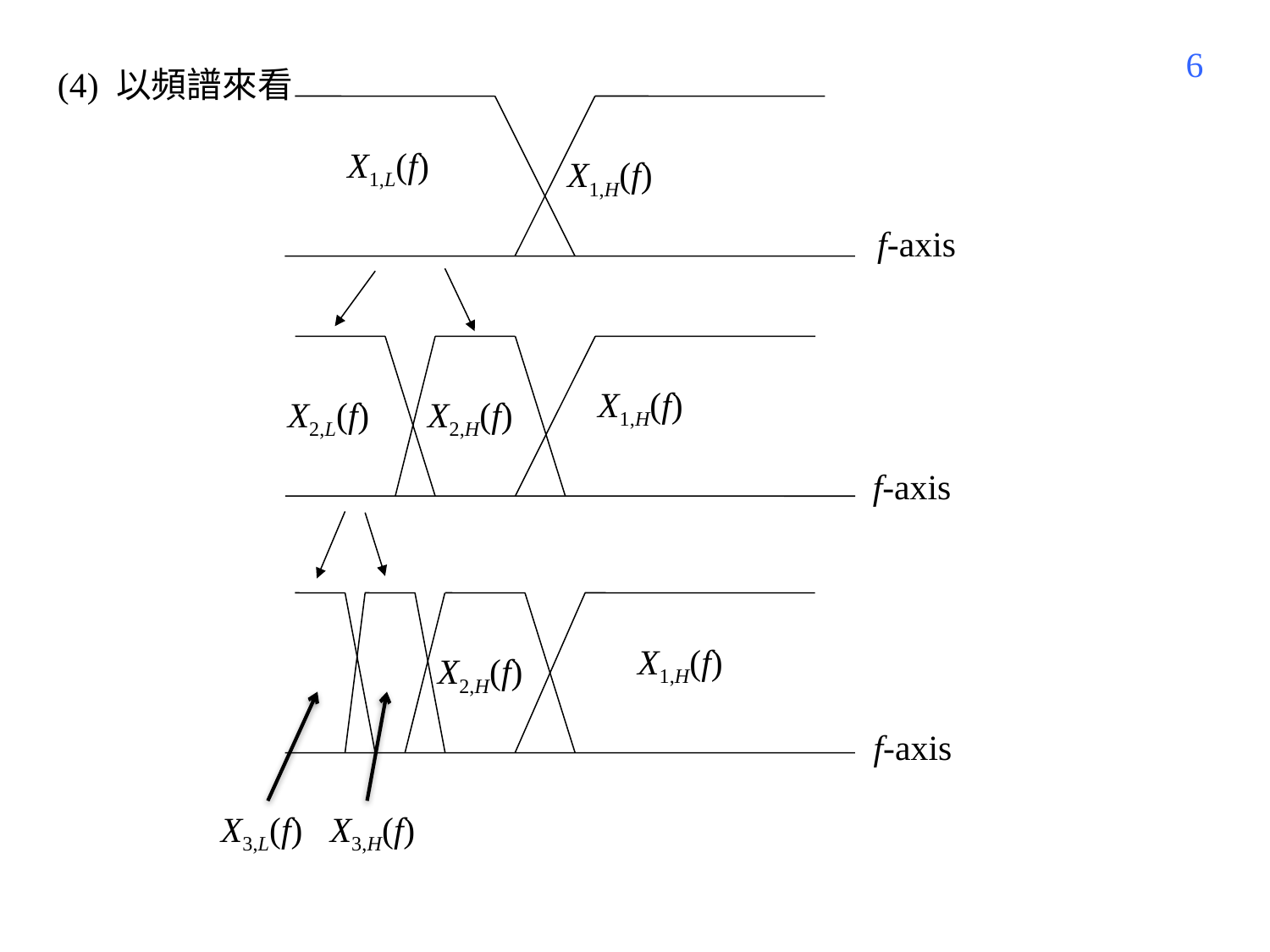

6
(4) 以頻譜來看

X1,L(f)
X1,H(f)
f-axis

X1,H(f)
X2,L(f)
X2,H(f)
f-axis

X1,H(f)
X2,H(f)
f-axis

X3,L(f)
X3,H(f)